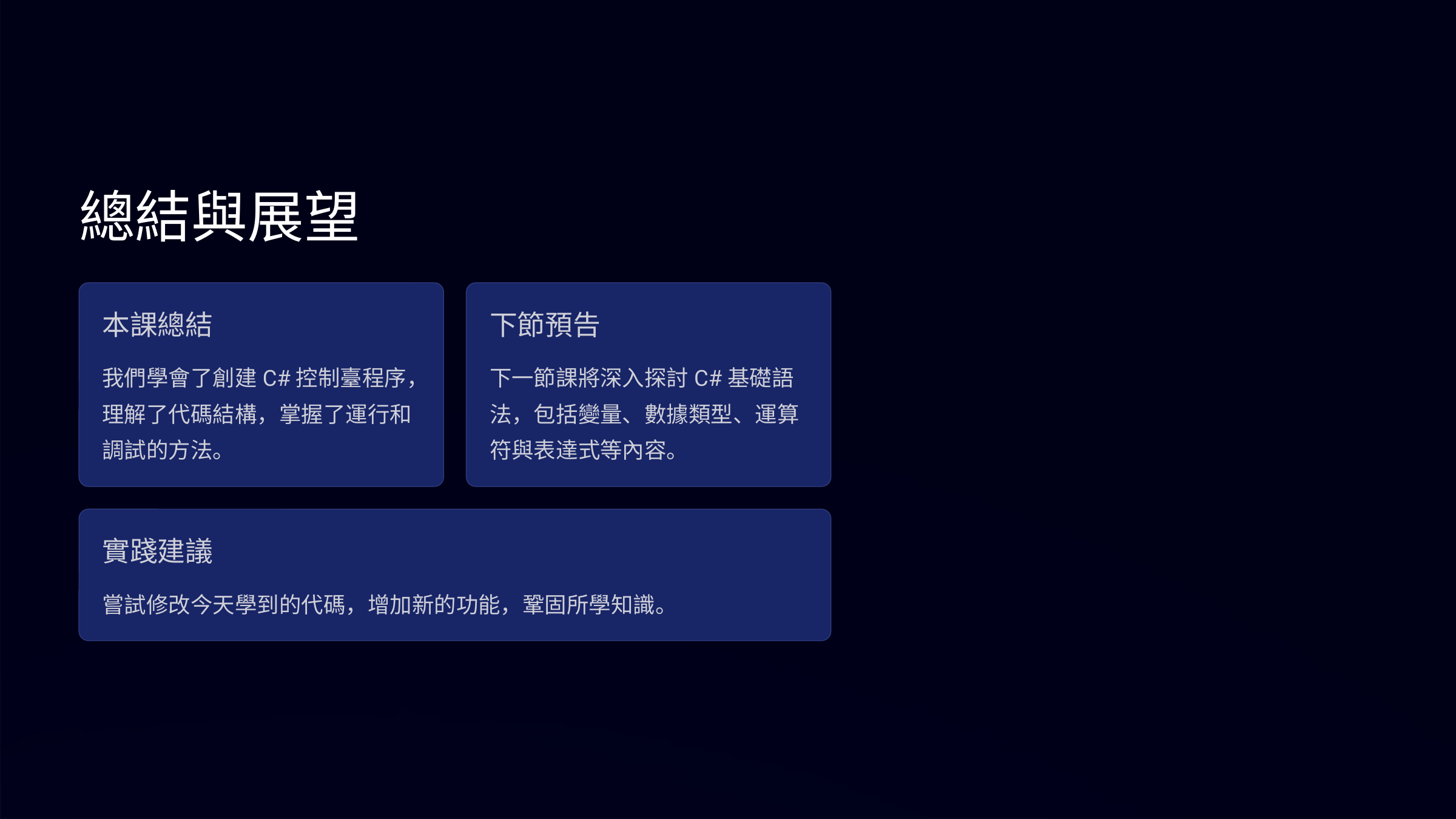

總結與展望

本課總結
下節預告
我們學會了創建C#控制臺程序，理解了代碼結構，掌握了運行和調試的方法。
下一節課將深入探討C#基礎語法，包括變量、數據類型、運算符與表達式等內容。

實踐建議
嘗試修改今天學到的代碼，增加新的功能，鞏固所學知識。